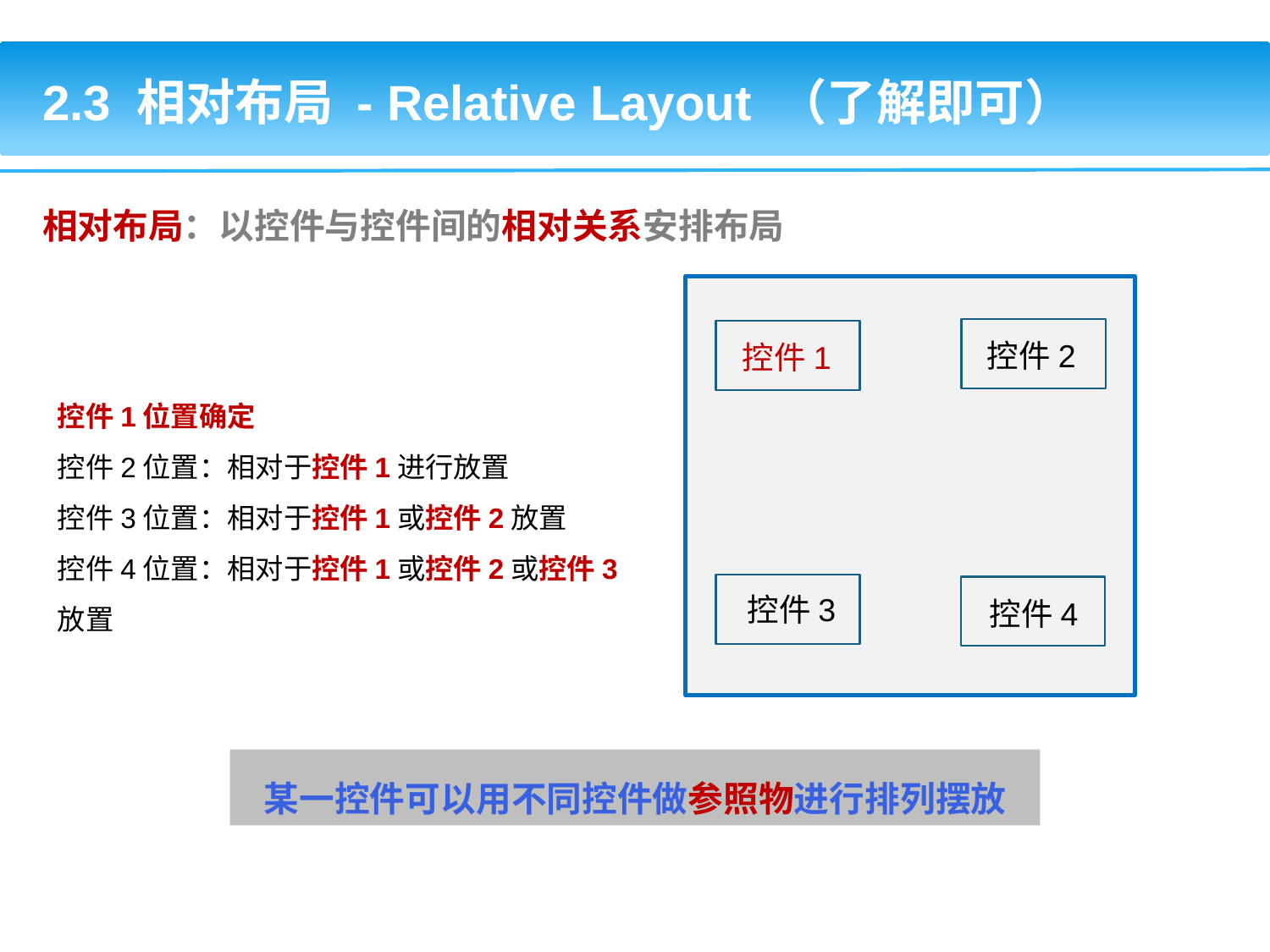

2.3 相对布局 - Relative Layout （了解即可）
相对布局：以控件与控件间的相对关系安排布局

控件2

控件1

控件3

控件4
控件1位置确定
控件2位置：相对于控件1进行放置
控件3位置：相对于控件1或控件2放置
控件4位置：相对于控件1或控件2或控件3放置
某一控件可以用不同控件做参照物进行排列摆放